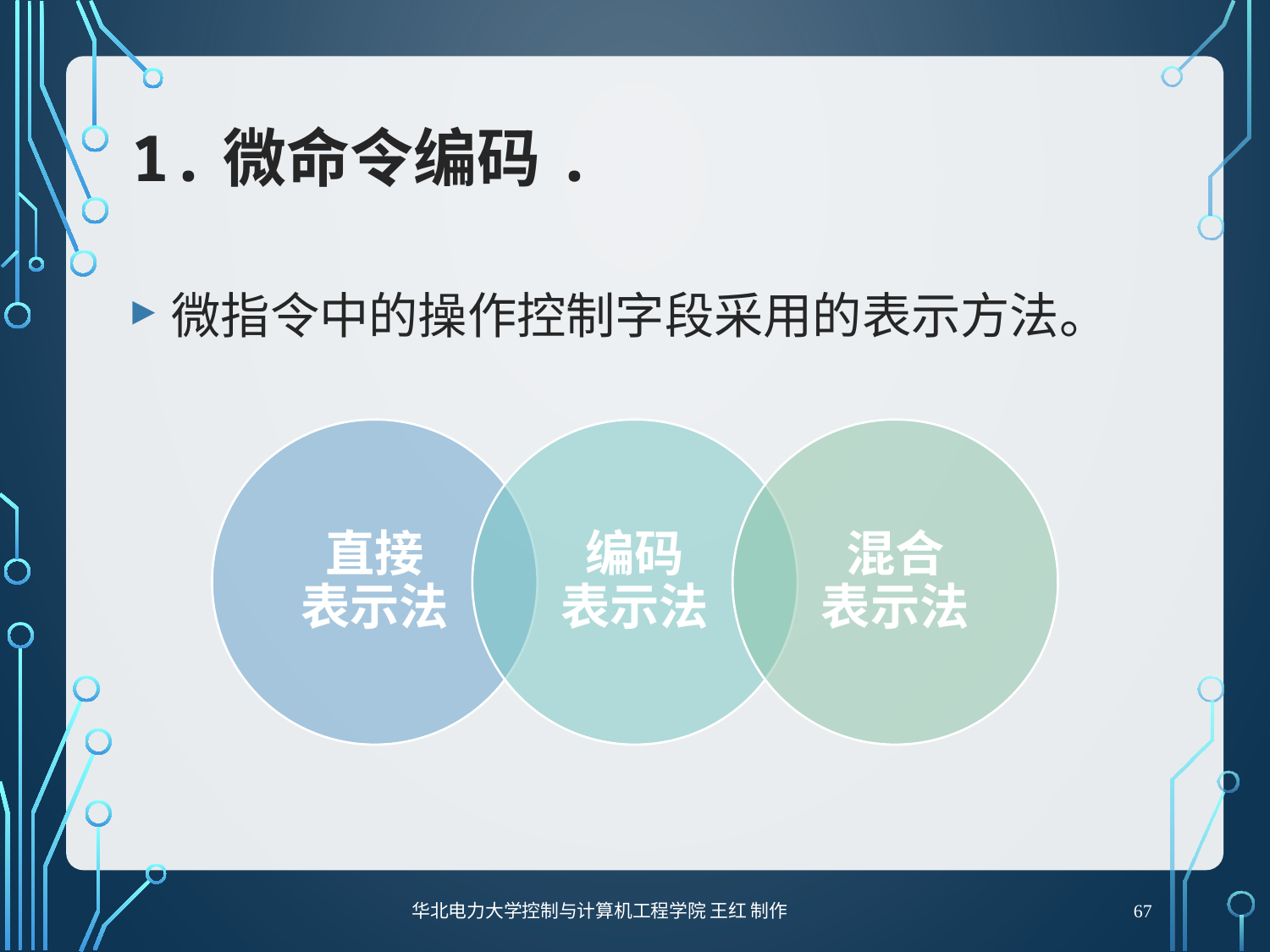

# 1.微命令编码.
微指令中的操作控制字段采用的表示方法。
直接
表示法
编码
表示法
混合
表示法
67
华北电力大学控制与计算机工程学院 王红 制作